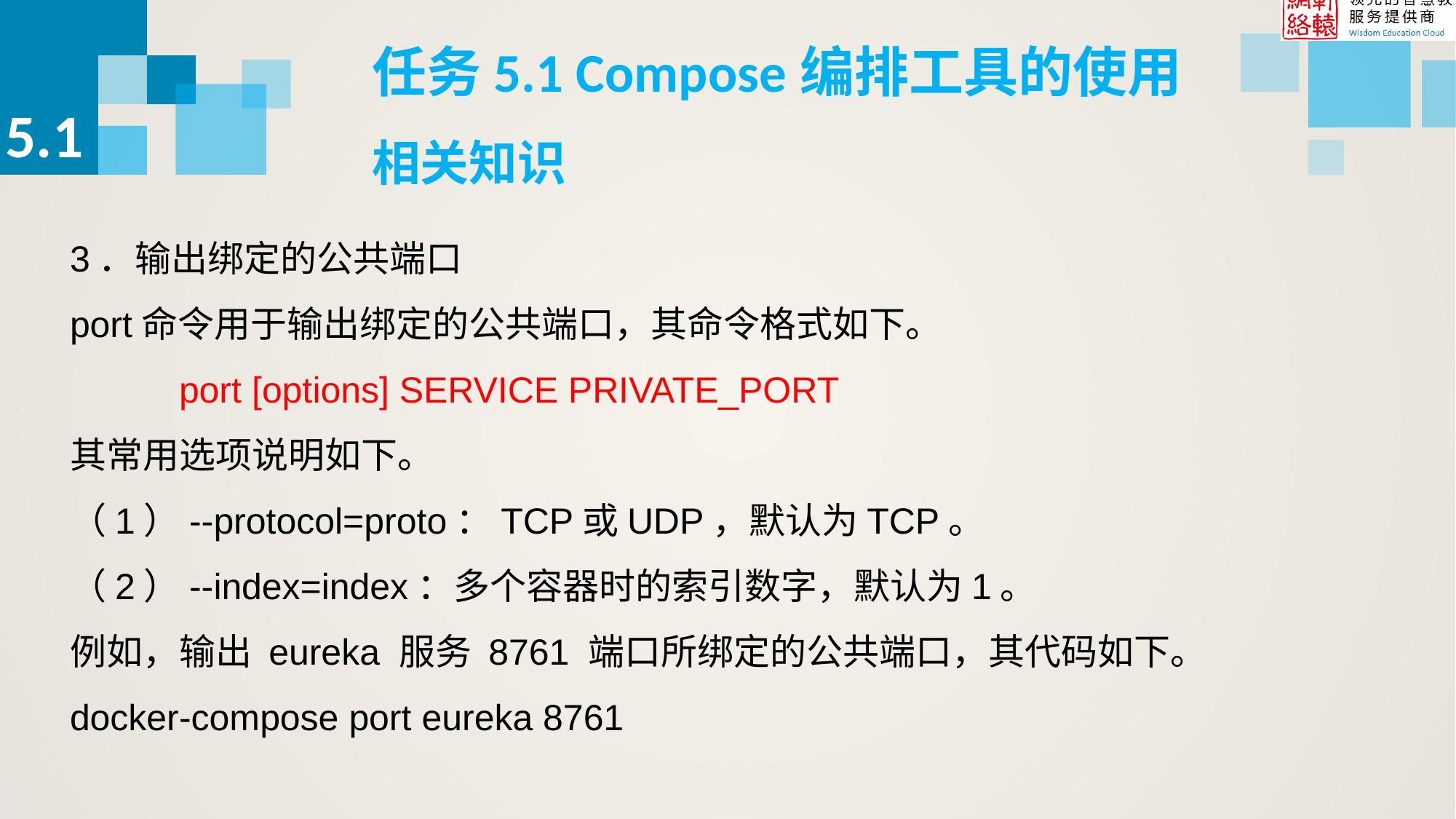

任务5.1 Compose编排工具的使用
5.1
相关知识
3．输出绑定的公共端口
port命令用于输出绑定的公共端口，其命令格式如下。
	port [options] SERVICE PRIVATE_PORT
其常用选项说明如下。
（1）--protocol=proto：TCP或UDP，默认为TCP。
（2）--index=index：多个容器时的索引数字，默认为1。
例如，输出 eureka 服务 8761 端口所绑定的公共端口，其代码如下。
docker-compose port eureka 8761